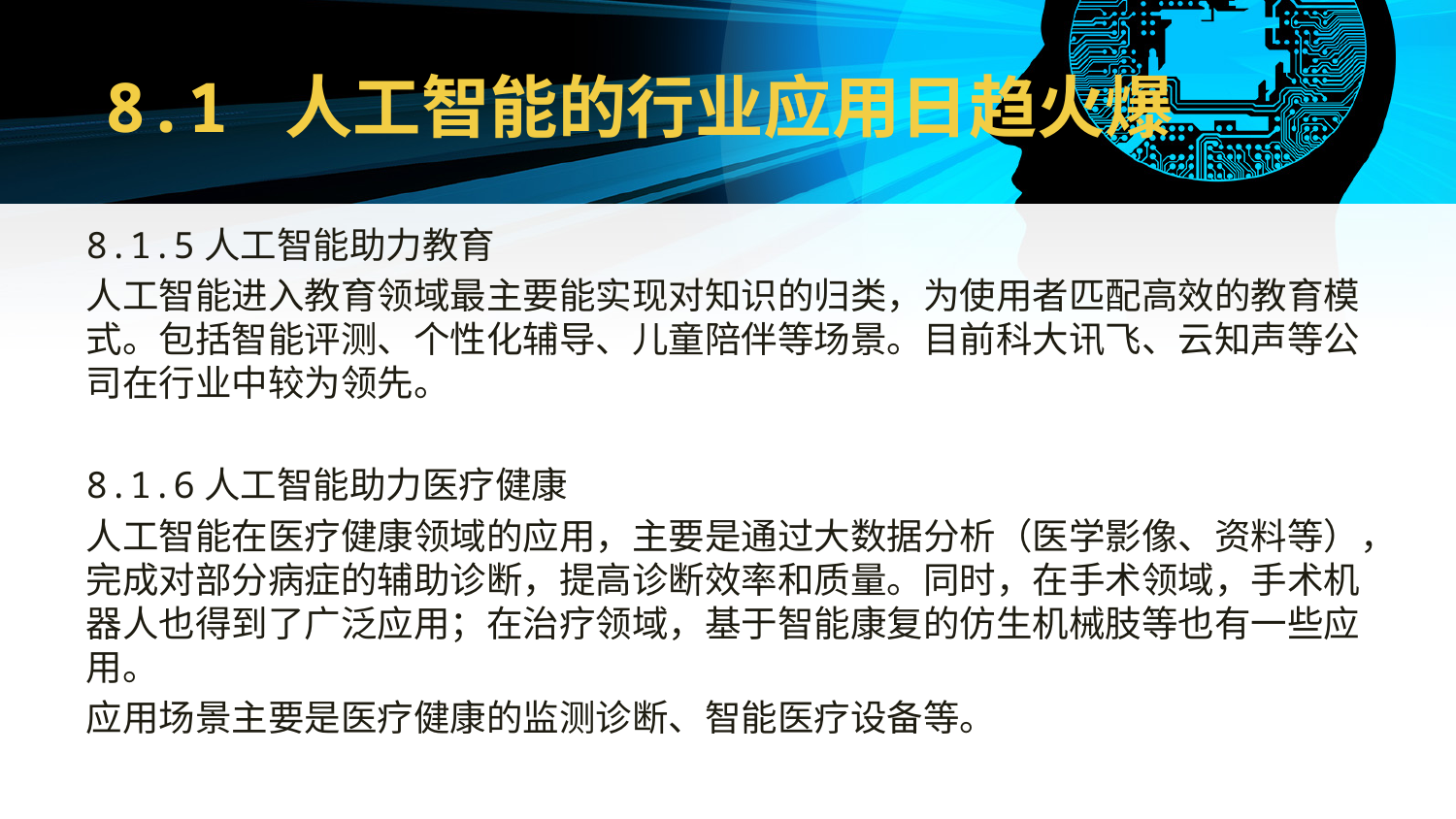

# 8.1 人工智能的行业应用日趋火爆
8.1.5人工智能助力教育
人工智能进入教育领域最主要能实现对知识的归类，为使用者匹配高效的教育模式。包括智能评测、个性化辅导、儿童陪伴等场景。目前科大讯飞、云知声等公司在行业中较为领先。

8.1.6人工智能助力医疗健康
人工智能在医疗健康领域的应用，主要是通过大数据分析（医学影像、资料等），完成对部分病症的辅助诊断，提高诊断效率和质量。同时，在手术领域，手术机器人也得到了广泛应用；在治疗领域，基于智能康复的仿生机械肢等也有一些应用。
应用场景主要是医疗健康的监测诊断、智能医疗设备等。